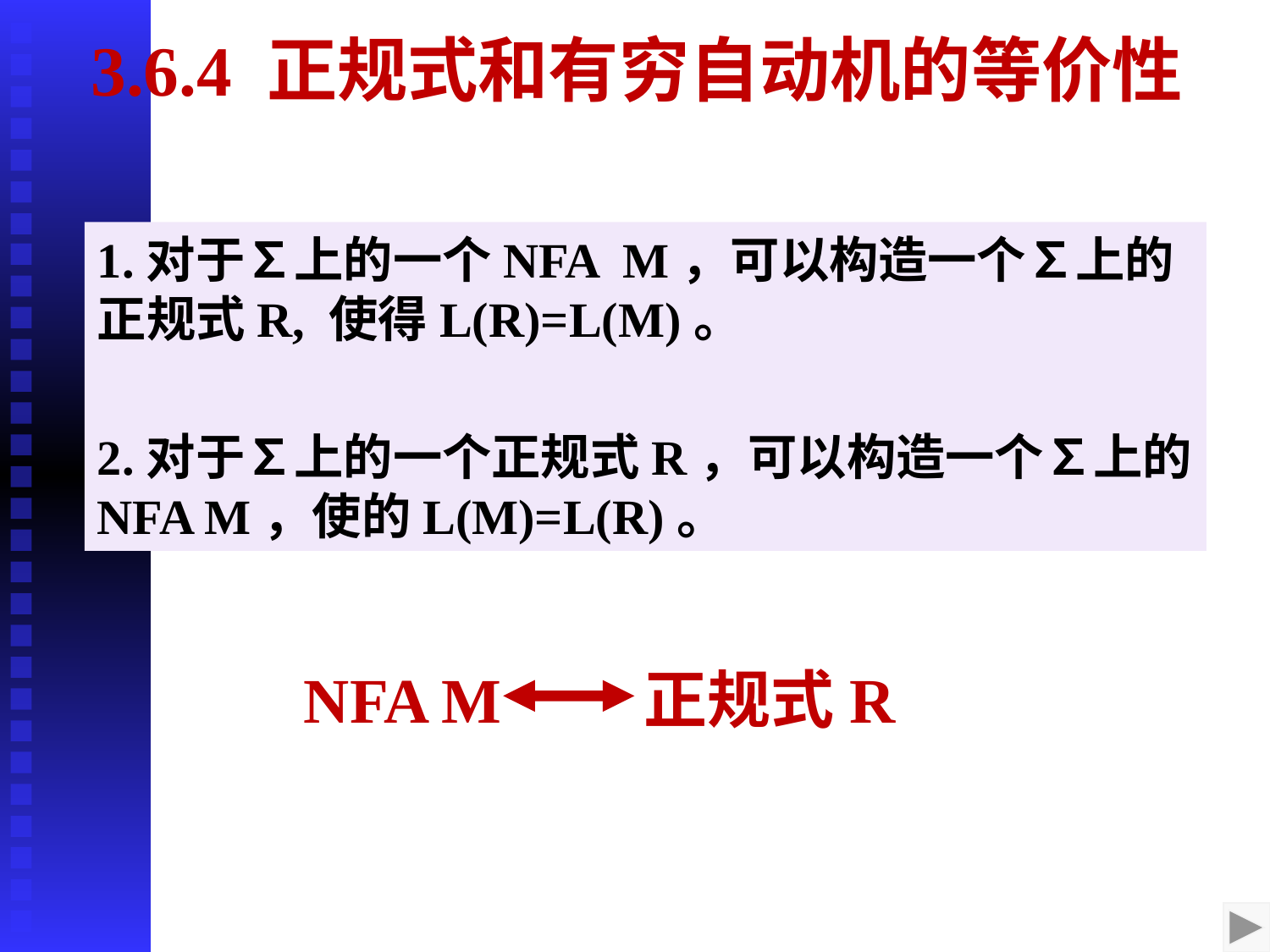

# 3.6.4 正规式和有穷自动机的等价性
1.对于∑上的一个NFA  M，可以构造一个∑上的正规式R, 使得L(R)=L(M)。

2.对于∑上的一个正规式R，可以构造一个∑上的NFA M，使的L(M)=L(R)。
NFA M        正规式R

2020/10/7
35